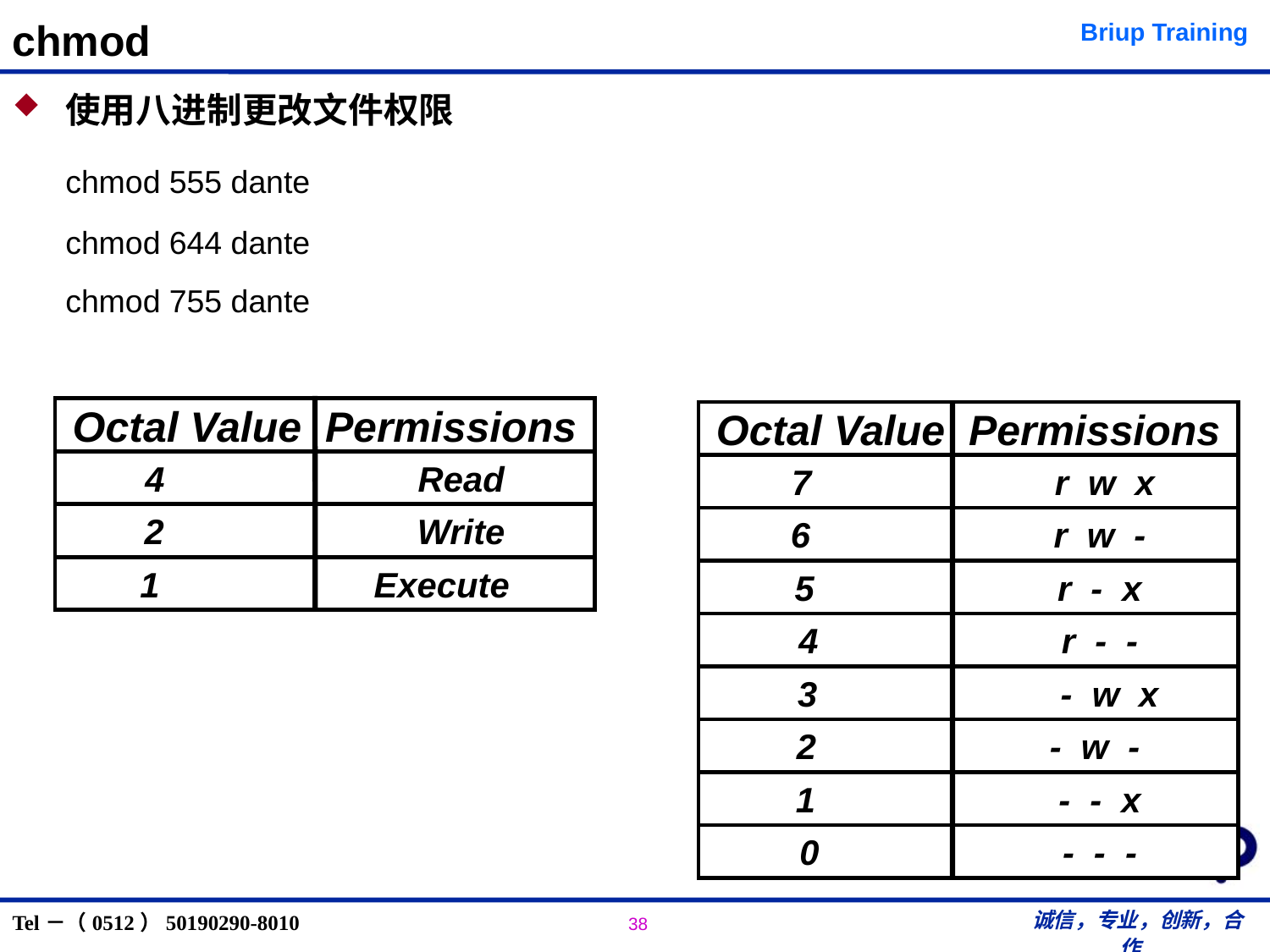

# chmod
使用八进制更改文件权限
	chmod 555 dante
	chmod 644 dante
	chmod 755 dante

Octal Value  Permissions
Octal Value  Permissions

4                          Read
 7                         r  w  x
2                          Write
6                         r  w  -

1                      Execute

5                         r  -  x
4                         r  -  -
  3                         -  w  x
2                        -  w  -
1                         -  -  x
0                         -  -  -